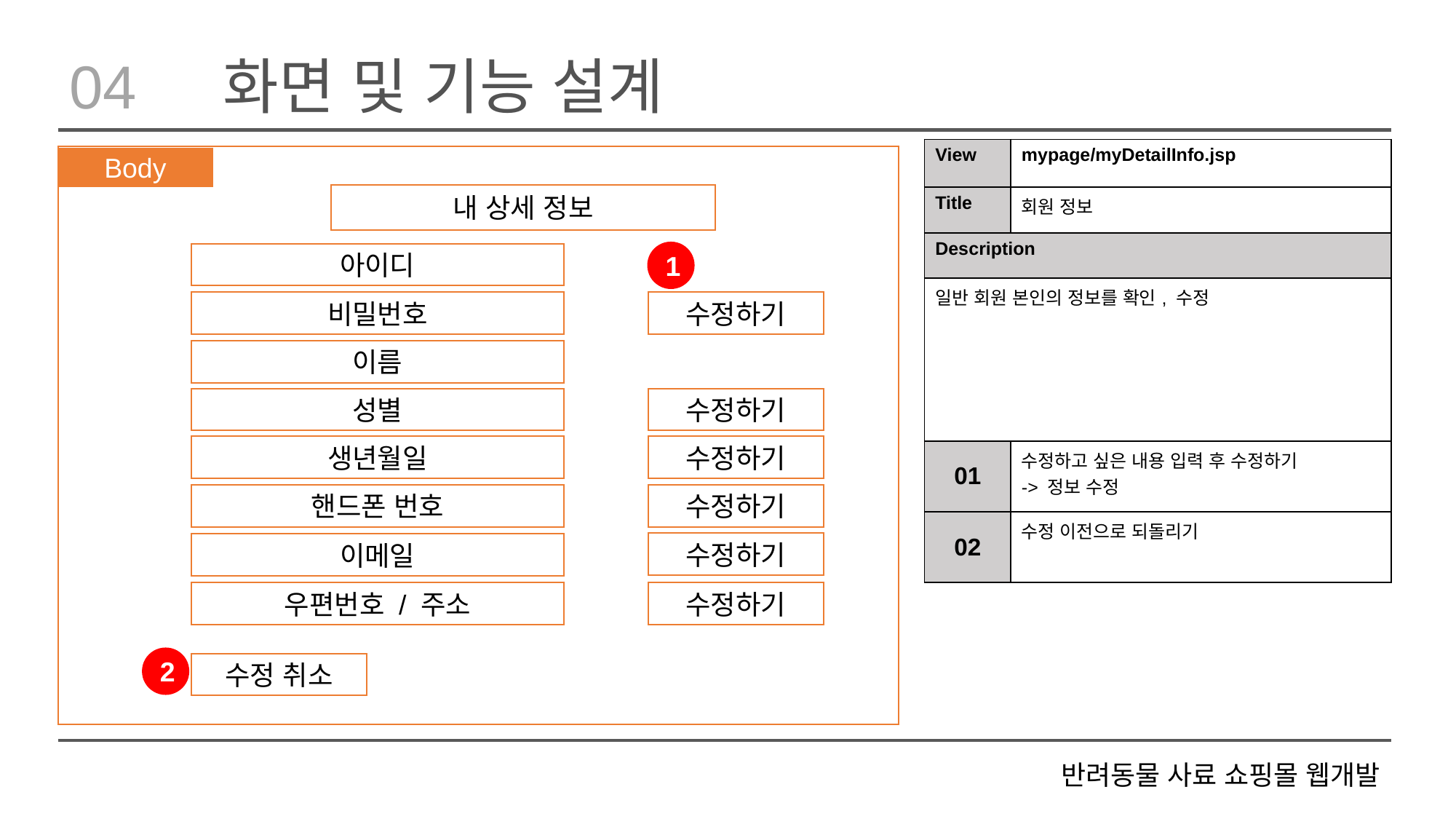

04
화면 및 기능 설계
| View | mypage/myDetailInfo.jsp |
| --- | --- |
| Title | 회원 정보 |
| Description |  |
| 일반 회원 본인의 정보를 확인, 수정 |  |
| 01 | 수정하고 싶은 내용 입력 후 수정하기 -> 정보 수정 |
| 02 | 수정 이전으로 되돌리기 |

Body
내 상세 정보
1
아이디
수정하기
비밀번호
이름
성별
수정하기
생년월일
수정하기
핸드폰 번호
수정하기
수정하기
이메일
우편번호 / 주소
수정하기
2
수정 취소
반려동물 사료 쇼핑몰 웹개발